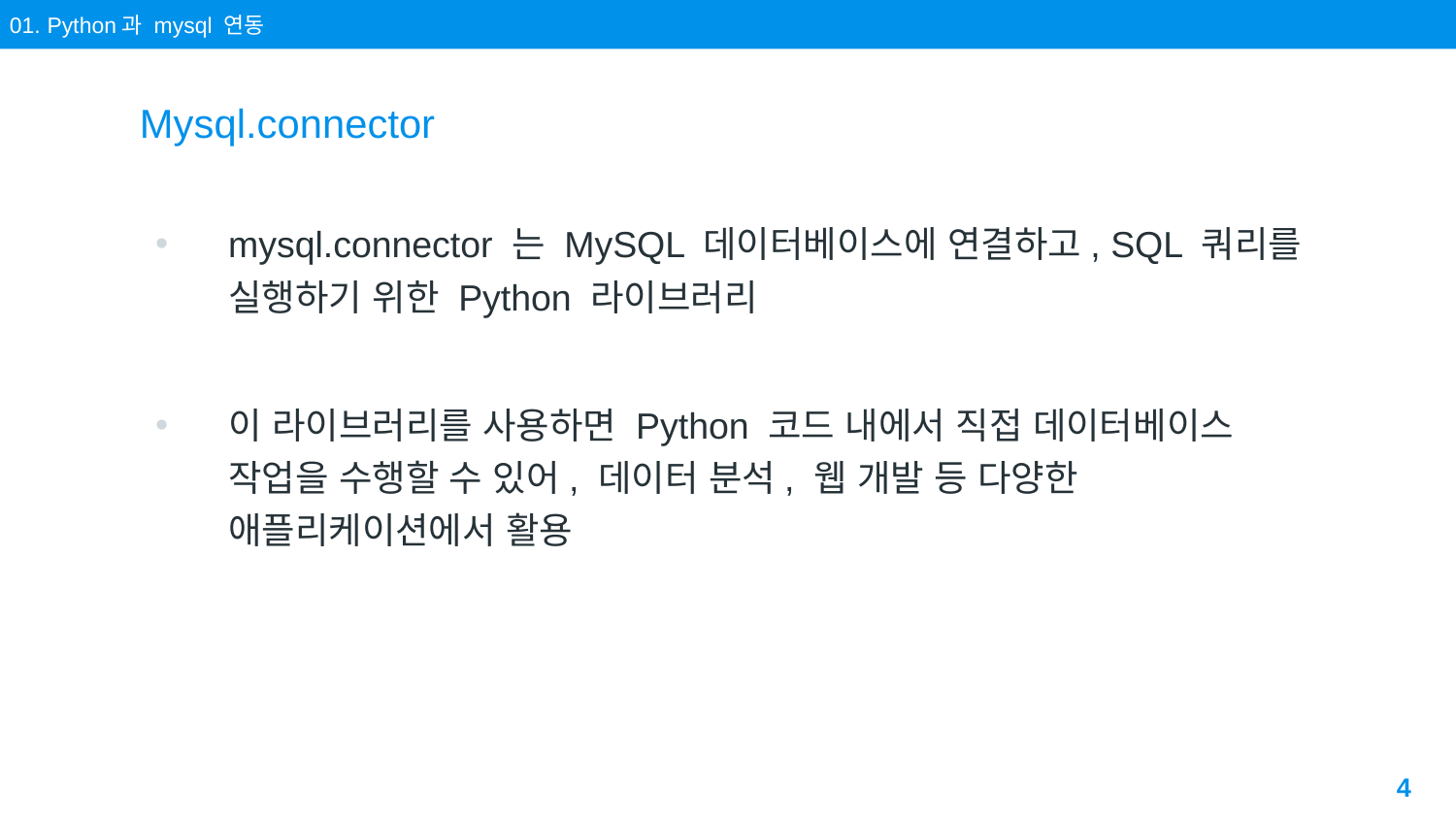

01. Python과 mysql 연동
# Mysql.connector
mysql.connector 는 MySQL 데이터베이스에 연결하고, SQL 쿼리를 실행하기 위한 Python 라이브러리

이 라이브러리를 사용하면 Python 코드 내에서 직접 데이터베이스 작업을 수행할 수 있어, 데이터 분석, 웹 개발 등 다양한 애플리케이션에서 활용
4